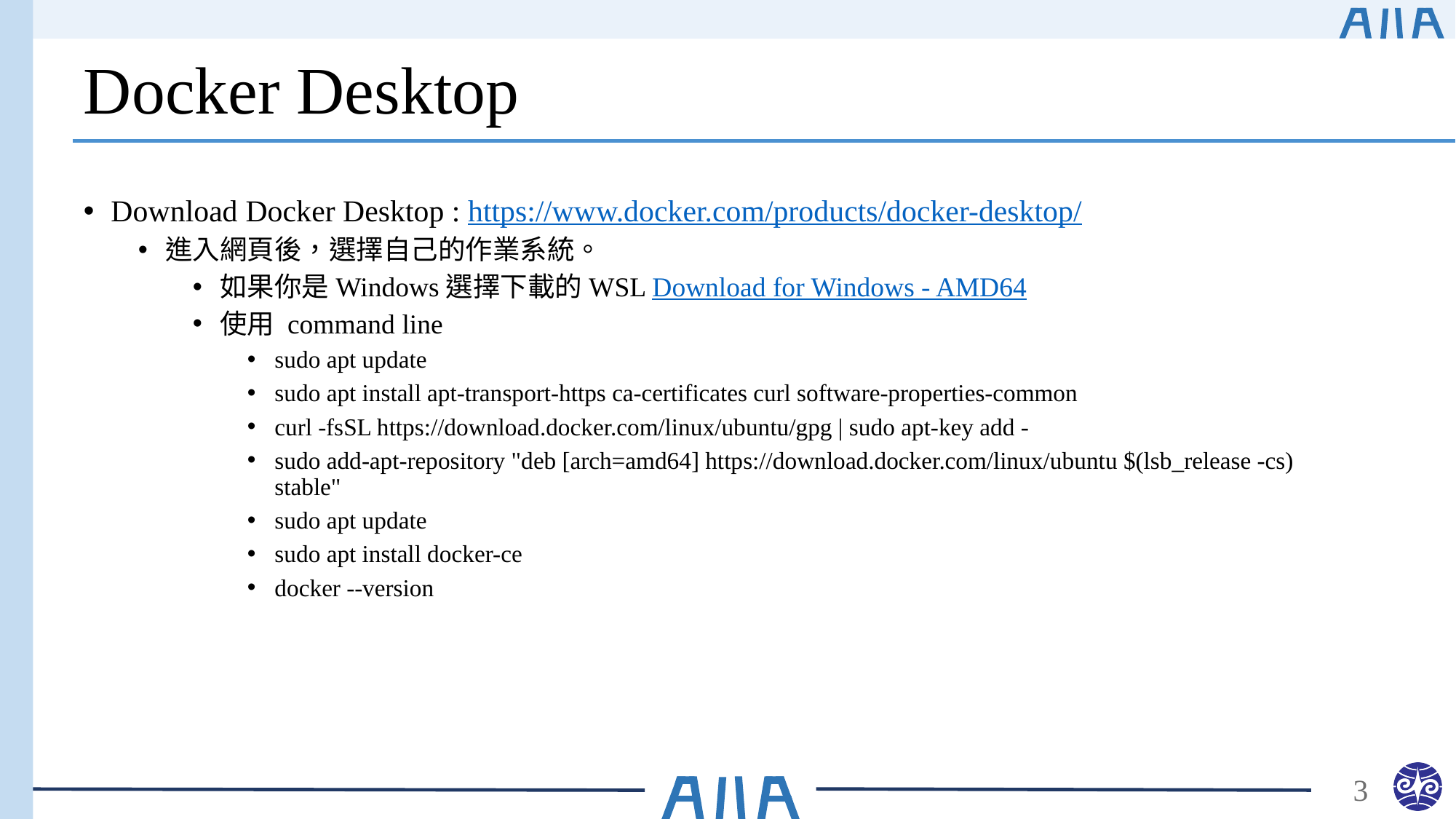

# Docker Desktop
Download Docker Desktop : https://www.docker.com/products/docker-desktop/
進入網頁後，選擇自己的作業系統。
如果你是Windows選擇下載的WSL Download for Windows - AMD64
使用 command line
sudo apt update
sudo apt install apt-transport-https ca-certificates curl software-properties-common
curl -fsSL https://download.docker.com/linux/ubuntu/gpg | sudo apt-key add -
sudo add-apt-repository "deb [arch=amd64] https://download.docker.com/linux/ubuntu $(lsb_release -cs) stable"
sudo apt update
sudo apt install docker-ce
docker --version